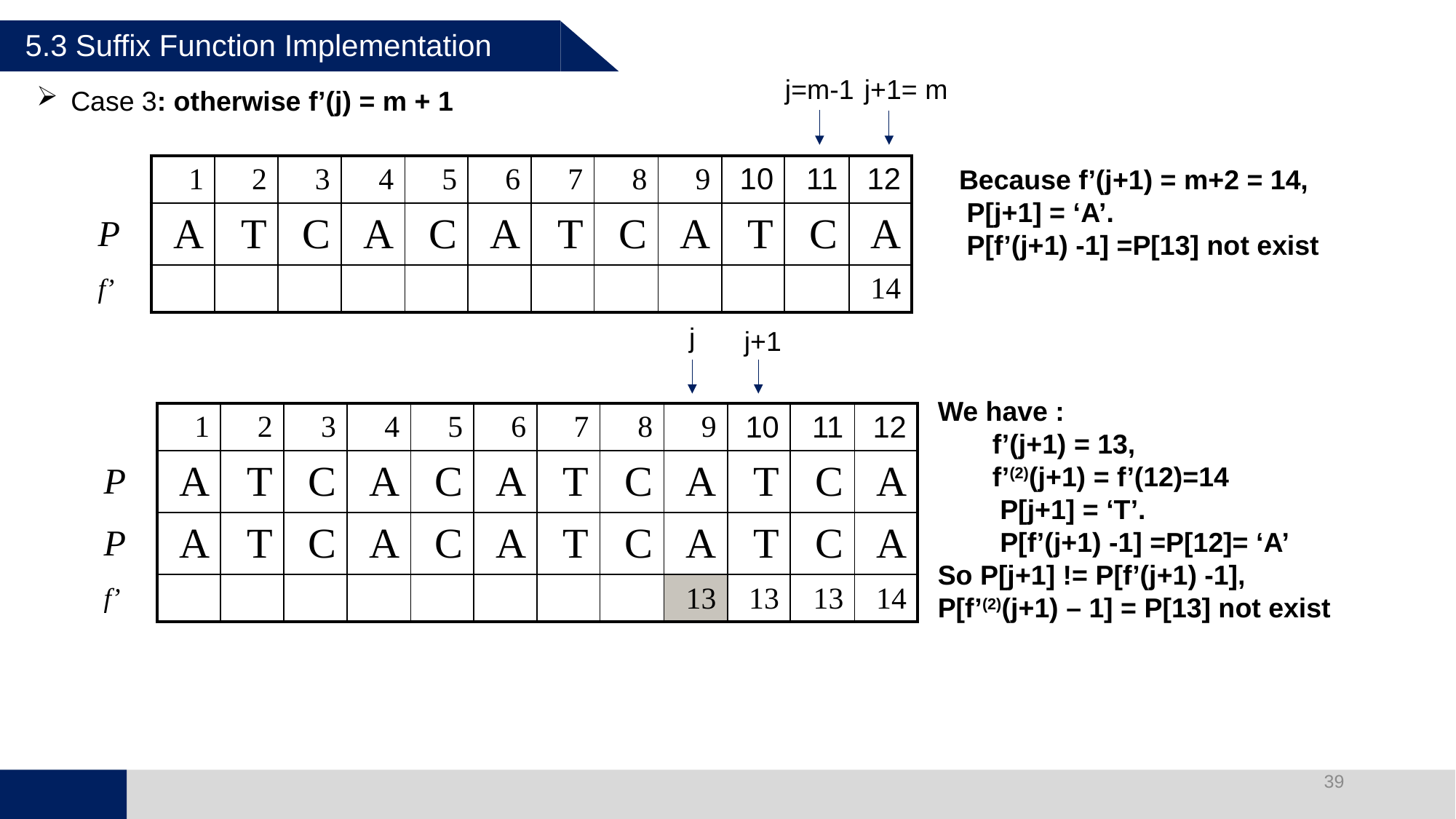

5.3 Suffix Function Implementation
j=m-1
j+1= m
Case 3: otherwise f’(j) = m + 1
|  | 1 | 2 | 3 | 4 | 5 | 6 | 7 | 8 | 9 | 10 | 11 | 12 |
| --- | --- | --- | --- | --- | --- | --- | --- | --- | --- | --- | --- | --- |
| P | A | T | C | A | C | A | T | C | A | T | C | A |
| f’ |  |  |  |  |  |  |  |  |  |  |  | 14 |
Because f’(j+1) = m+2 = 14,
 P[j+1] = ‘A’.
 P[f’(j+1) -1] =P[13] not exist

输入您的文字
j
j+1
We have :
f’(j+1) = 13,
f’(2)(j+1) = f’(12)=14
 P[j+1] = ‘T’.
 P[f’(j+1) -1] =P[12]= ‘A’
So P[j+1] != P[f’(j+1) -1],
P[f’(2)(j+1) – 1] = P[13] not exist

|  | 1 | 2 | 3 | 4 | 5 | 6 | 7 | 8 | 9 | 10 | 11 | 12 |
| --- | --- | --- | --- | --- | --- | --- | --- | --- | --- | --- | --- | --- |
| P | A | T | C | A | C | A | T | C | A | T | C | A |
| P | A | T | C | A | C | A | T | C | A | T | C | A |
| f’ |  |  |  |  |  |  |  |  | 13 | 13 | 13 | 14 |
输入您的文字
39